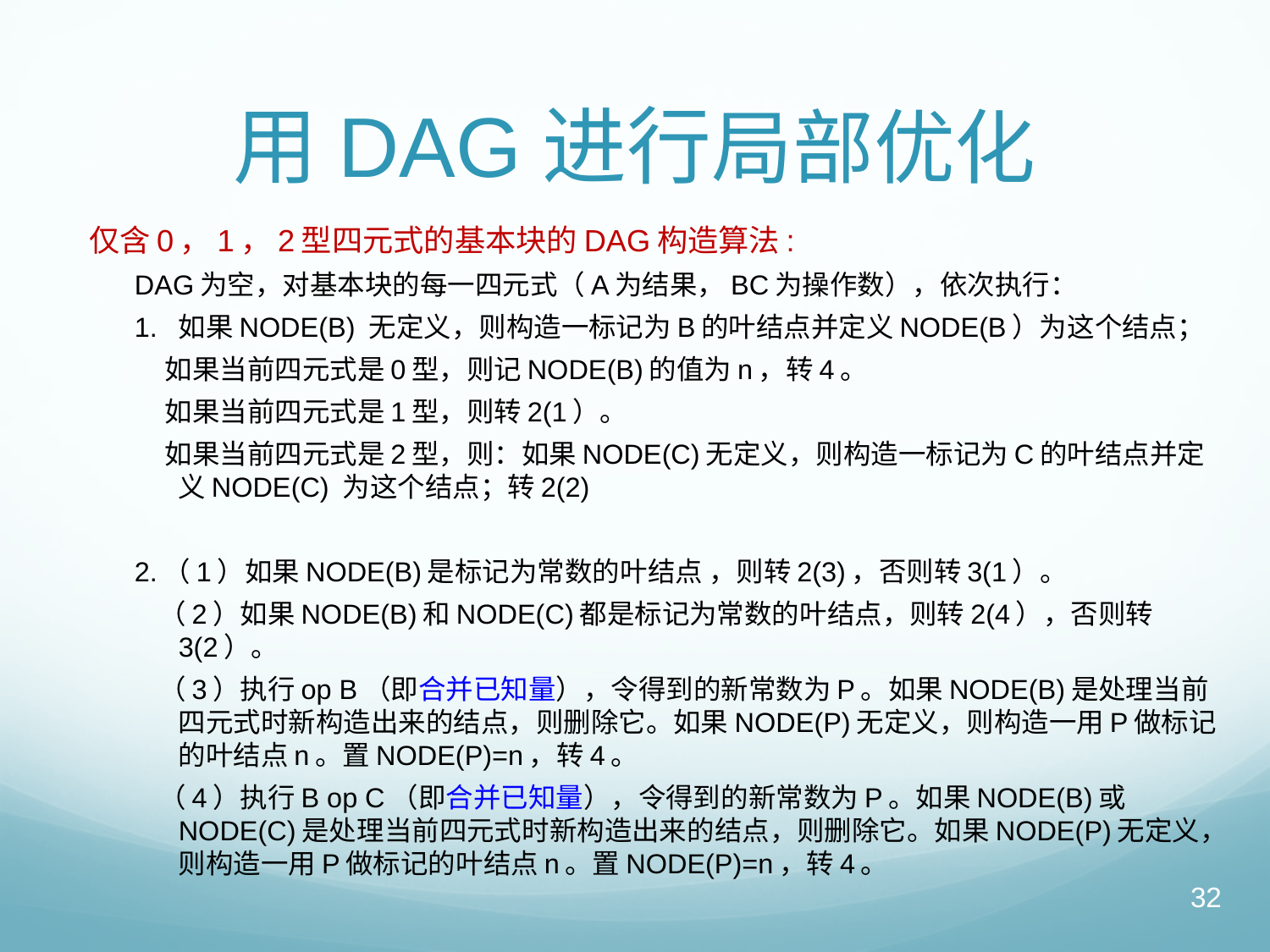

# 用DAG进行局部优化
仅含0，1，2型四元式的基本块的DAG构造算法:
DAG为空，对基本块的每一四元式（A为结果，BC为操作数），依次执行：
1.  如果NODE(B) 无定义，则构造一标记为B的叶结点并定义NODE(B）为这个结点；
    如果当前四元式是0型，则记NODE(B)的值为n，转4。
    如果当前四元式是1型，则转2(1）。
    如果当前四元式是2型，则：如果NODE(C)无定义，则构造一标记为C的叶结点并定义NODE(C) 为这个结点；转2(2)

2.（1）如果NODE(B)是标记为常数的叶结点 ，则转2(3)，否则转3(1）。
   （2）如果NODE(B)和NODE(C)都是标记为常数的叶结点，则转2(4），否则转3(2）。
   （3）执行op B（即合并已知量），令得到的新常数为P。如果NODE(B)是处理当前四元式时新构造出来的结点，则删除它。如果NODE(P)无定义，则构造一用P做标记的叶结点n。置NODE(P)=n，转4。
   （4）执行B op C（即合并已知量），令得到的新常数为P。如果NODE(B)或NODE(C)是处理当前四元式时新构造出来的结点，则删除它。如果NODE(P)无定义，则构造一用P做标记的叶结点n。置NODE(P)=n，转4。

32